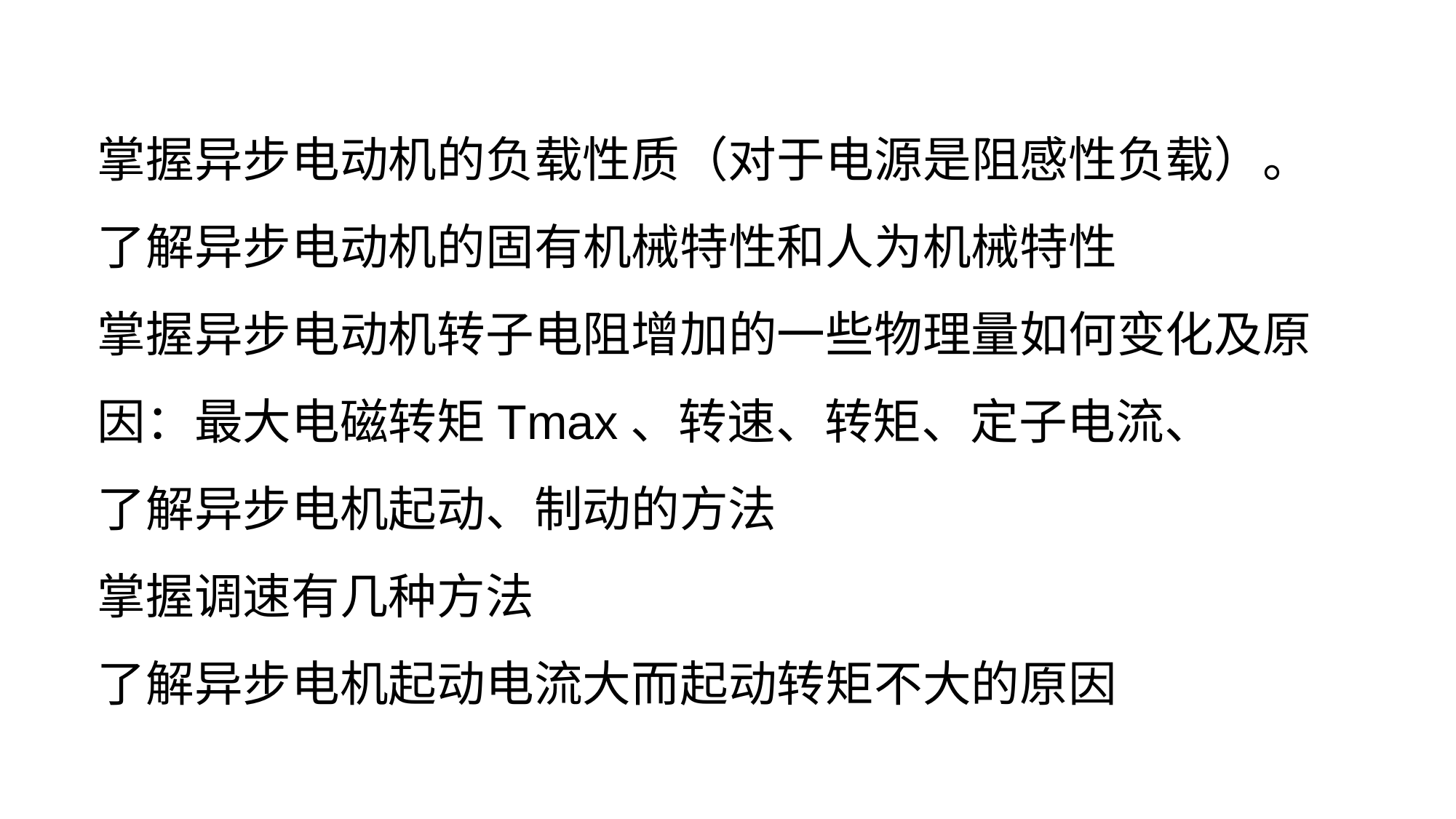

掌握异步电动机的负载性质（对于电源是阻感性负载）。
了解异步电动机的固有机械特性和人为机械特性
掌握异步电动机转子电阻增加的一些物理量如何变化及原因：最大电磁转矩Tmax、转速、转矩、定子电流、
了解异步电机起动、制动的方法
掌握调速有几种方法
了解异步电机起动电流大而起动转矩不大的原因